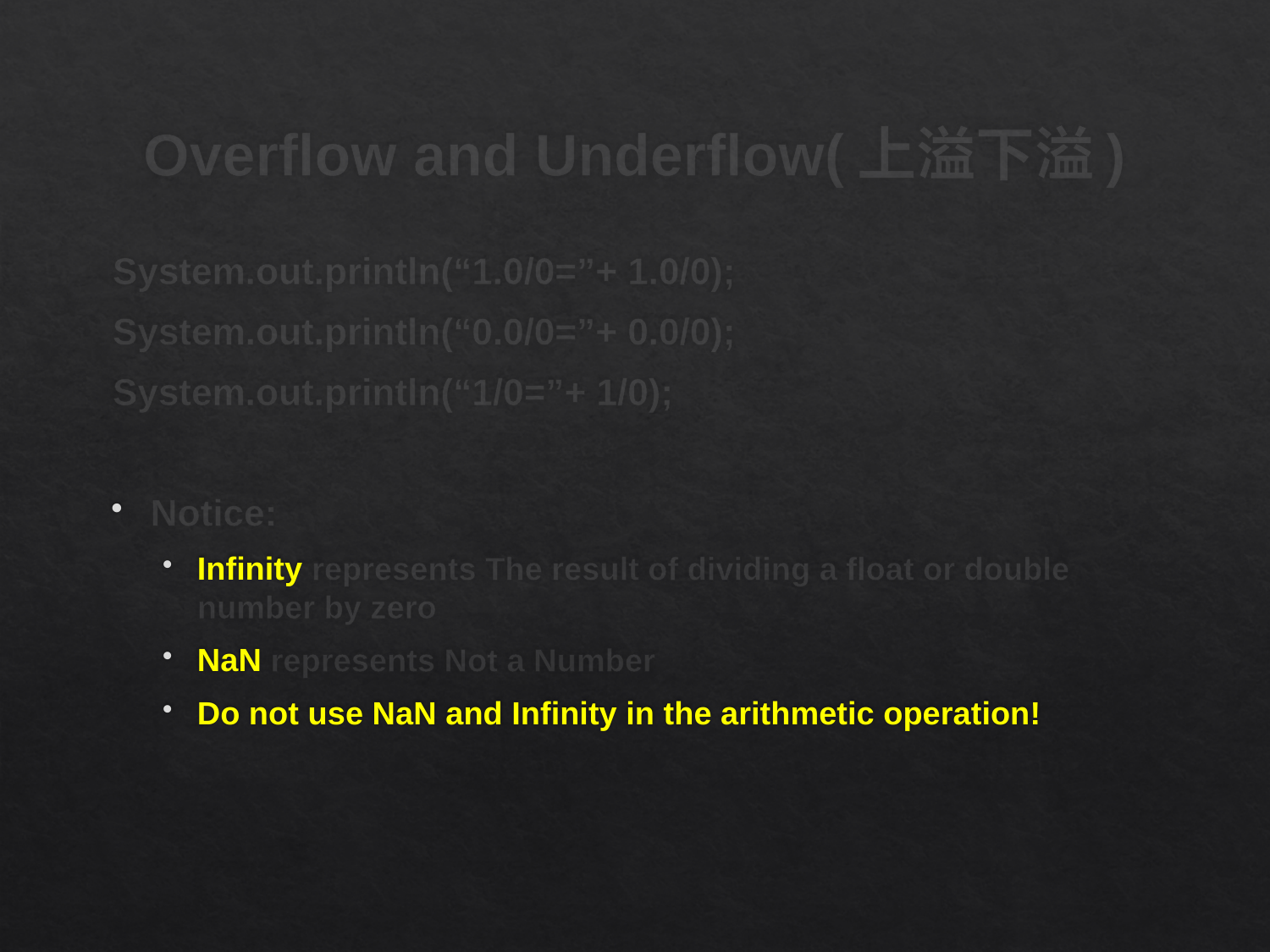

# Overflow and Underflow(上溢下溢)
System.out.println(“1.0/0=”+ 1.0/0);
System.out.println(“0.0/0=”+ 0.0/0);
System.out.println(“1/0=”+ 1/0);

Notice:
Infinity represents The result of dividing a float or double number by zero
NaN represents Not a Number
Do not use NaN and Infinity in the arithmetic operation!